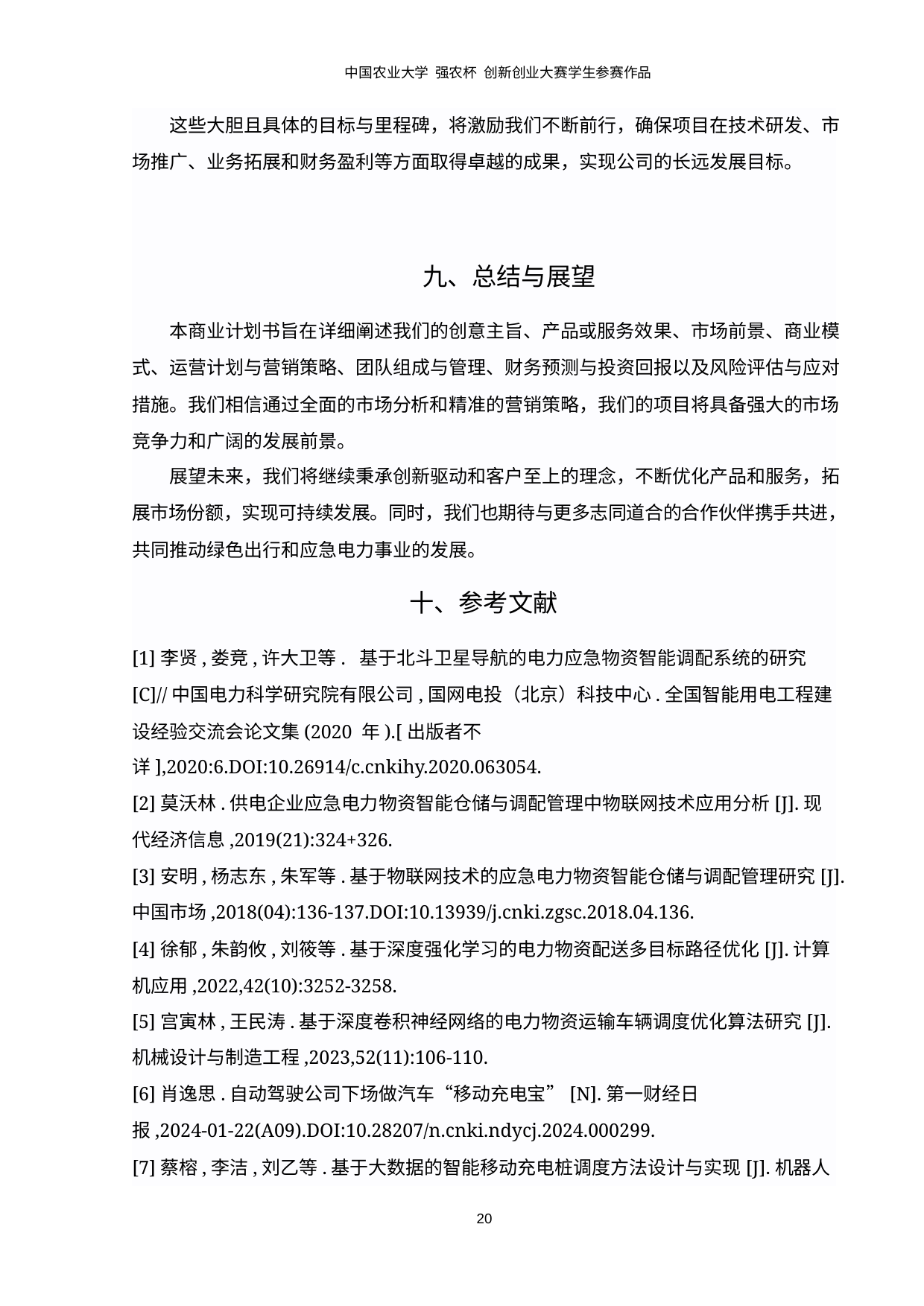

中国农业大学 强农杯 创新创业大赛学生参赛作品

这些大胆且具体的目标与里程碑，将激励我们不断前行，确保项目在技术研发、市
场推广、业务拓展和财务盈利等方面取得卓越的成果，实现公司的长远发展目标。
九、总结与展望
本商业计划书旨在详细阐述我们的创意主旨、产品或服务效果、市场前景、商业模
式、运营计划与营销策略、团队组成与管理、财务预测与投资回报以及风险评估与应对
措施。我们相信通过全面的市场分析和精准的营销策略，我们的项目将具备强大的市场
竞争力和广阔的发展前景。
展望未来，我们将继续秉承创新驱动和客户至上的理念，不断优化产品和服务，拓
展市场份额，实现可持续发展。同时，我们也期待与更多志同道合的合作伙伴携手共进，
共同推动绿色出行和应急电力事业的发展。
十、参考文献
[1]李贤,娄竞,许大卫等. 基于北斗卫星导航的电力应急物资智能调配系统的研究
[C]//中国电力科学研究院有限公司,国网电投（北京）科技中心.全国智能用电工程建
设经验交流会论文集(2020 年).[出版者不
详],2020:6.DOI:10.26914/c.cnkihy.2020.063054.
[2]莫沃林.供电企业应急电力物资智能仓储与调配管理中物联网技术应用分析[J].现
代经济信息,2019(21):324+326.
[3]安明,杨志东,朱军等.基于物联网技术的应急电力物资智能仓储与调配管理研究[J].
中国市场,2018(04):136-137.DOI:10.13939/j.cnki.zgsc.2018.04.136.
[4]徐郁,朱韵攸,刘筱等.基于深度强化学习的电力物资配送多目标路径优化[J].计算
机应用,2022,42(10):3252-3258.
[5]宫寅林,王民涛.基于深度卷积神经网络的电力物资运输车辆调度优化算法研究[J].
机械设计与制造工程,2023,52(11):106-110.
[6]肖逸思.自动驾驶公司下场做汽车“移动充电宝”[N].第一财经日
报,2024-01-22(A09).DOI:10.28207/n.cnki.ndycj.2024.000299.
[7]蔡榕,李洁,刘乙等.基于大数据的智能移动充电桩调度方法设计与实现[J].机器人
20